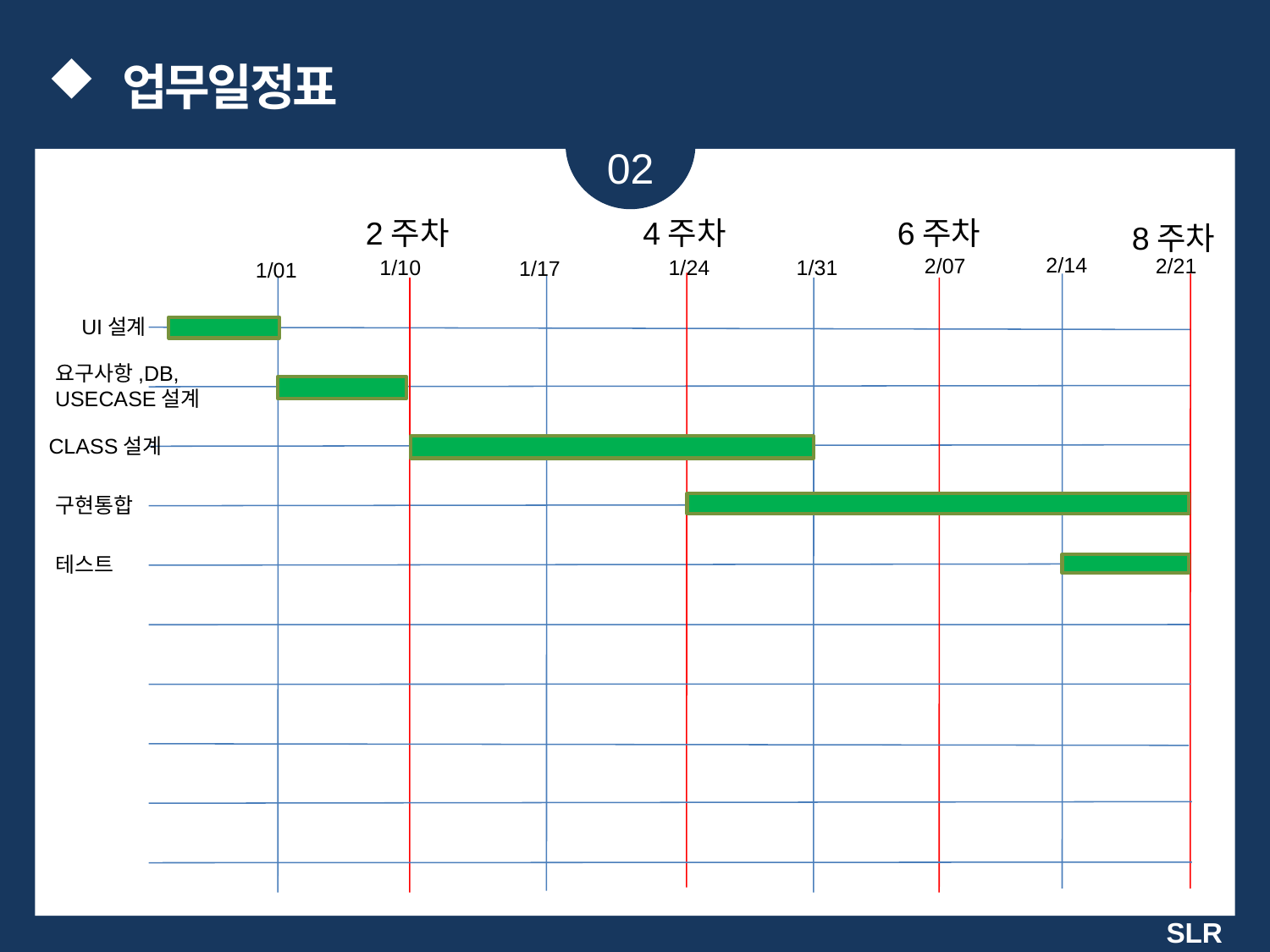

업무일정표

02

2주차
4주차
6주차
8주차
2/14
2/07
2/21
1/24
1/10
1/31
1/17
1/01
UI설계

요구사항,DB,
USECASE설계

CLASS설계

구현통합

테스트

SLR